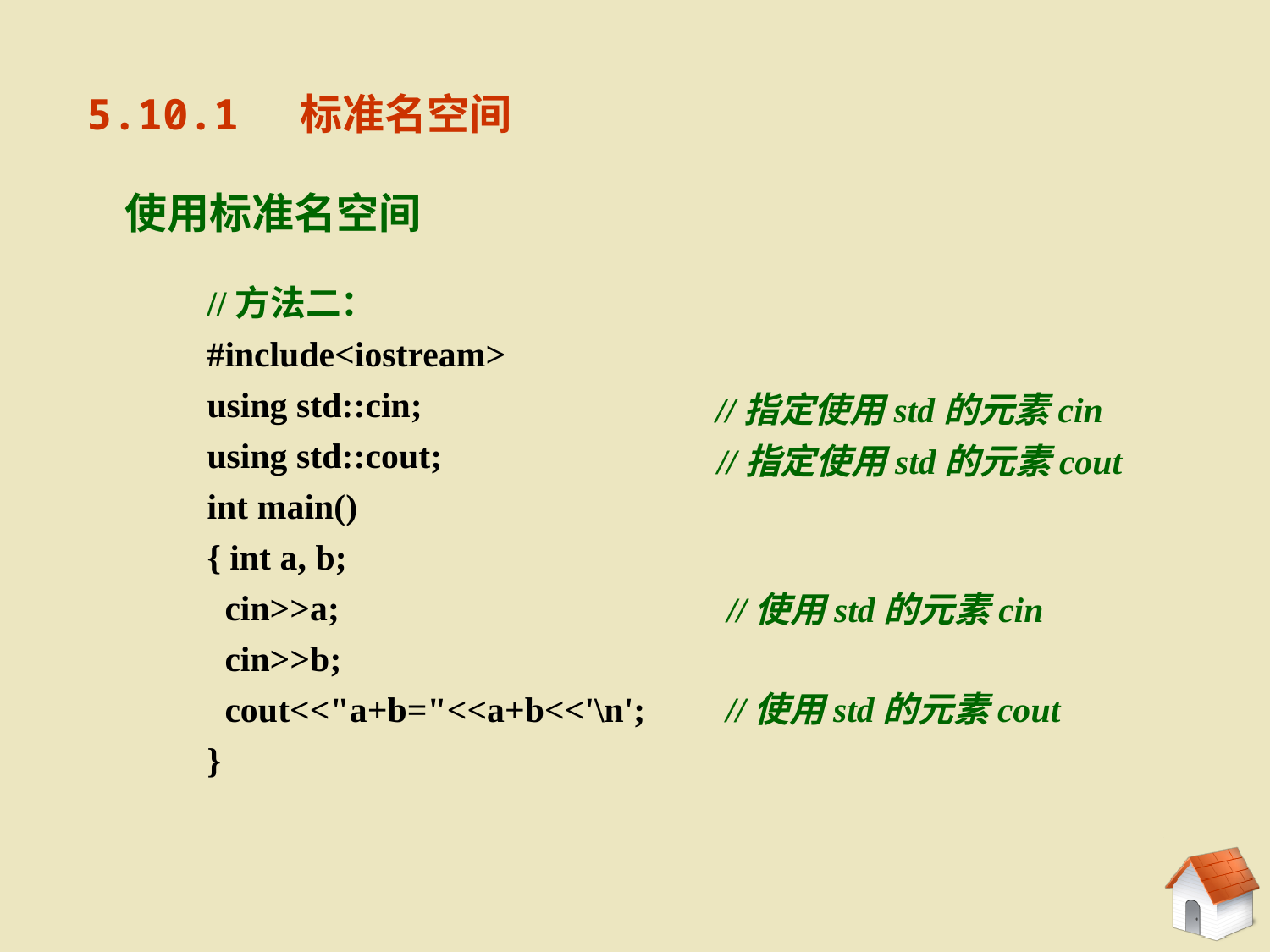

5.10.1  标准名空间
使用标准名空间
//方法二：
#include<iostream>
using std::cin;
using std::cout;
int main()
{ int a, b;
  cin>>a;
  cin>>b;
  cout<<"a+b="<<a+b<<'\n';
}
//指定使用std的元素cin
//指定使用std的元素cout
//使用std的元素cin
//使用std的元素cout